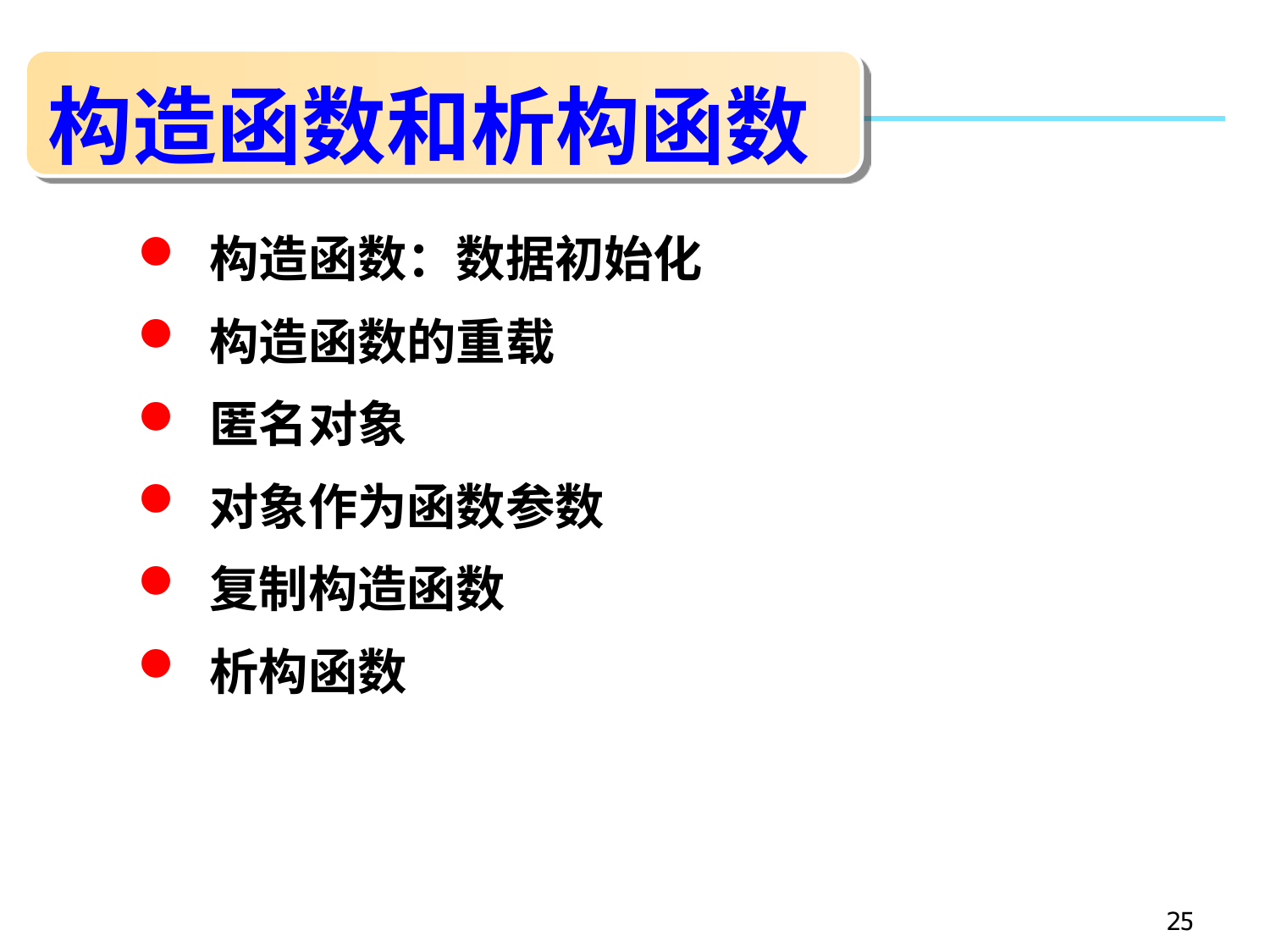

# 构造函数和析构函数
 构造函数：数据初始化
 构造函数的重载
 匿名对象
 对象作为函数参数
 复制构造函数
 析构函数
25